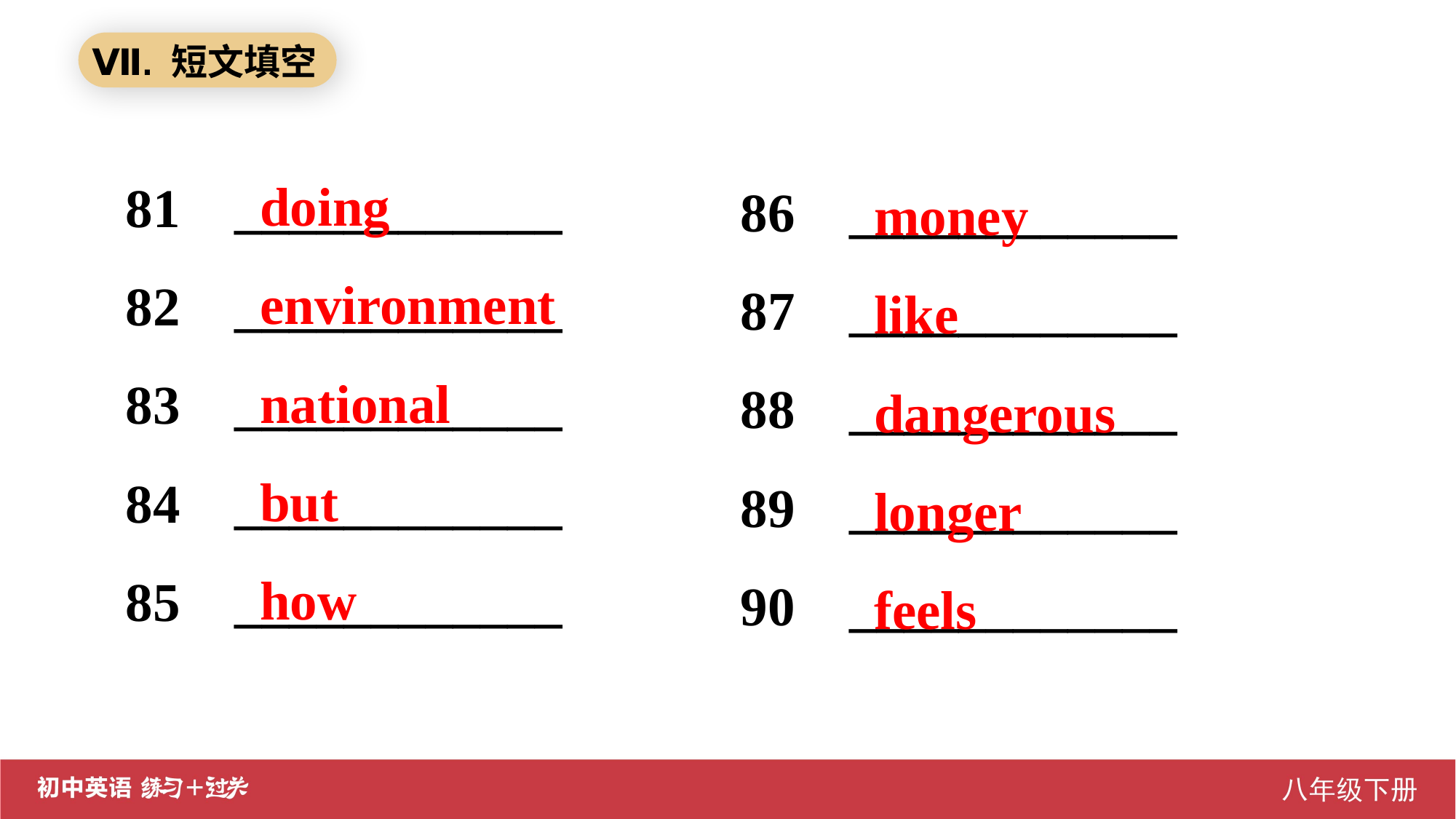

Ⅶ. 短文填空
doing
environment
national
but
how
81    ____________
82    ____________
83    ____________
84    ____________
85    ____________
86    ____________
87    ____________
88    ____________
89    ____________
90    ____________
money
like
dangerous
longer
feels